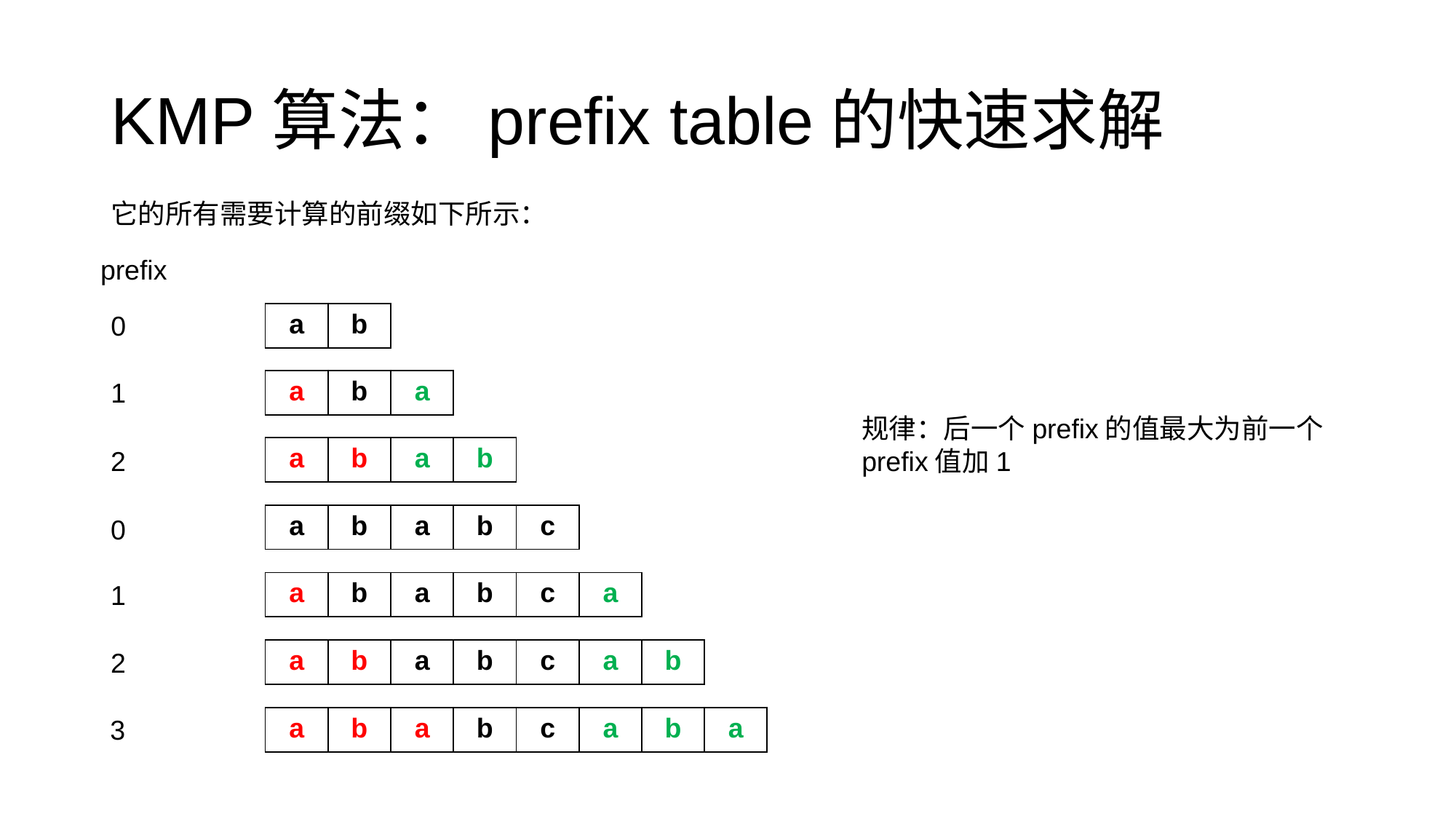

# KMP算法：prefix table的快速求解
它的所有需要计算的前缀如下所示：
prefix
| a | b |
| --- | --- |
0
1
| a | b | a |
| --- | --- | --- |
规律：后一个prefix的值最大为前一个prefix值加1
| a | b | a | b |
| --- | --- | --- | --- |
2
| a | b | a | b | c |
| --- | --- | --- | --- | --- |
0
1
| a | b | a | b | c | a |
| --- | --- | --- | --- | --- | --- |
| a | b | a | b | c | a | b |
| --- | --- | --- | --- | --- | --- | --- |
2
3
| a | b | a | b | c | a | b | a |
| --- | --- | --- | --- | --- | --- | --- | --- |